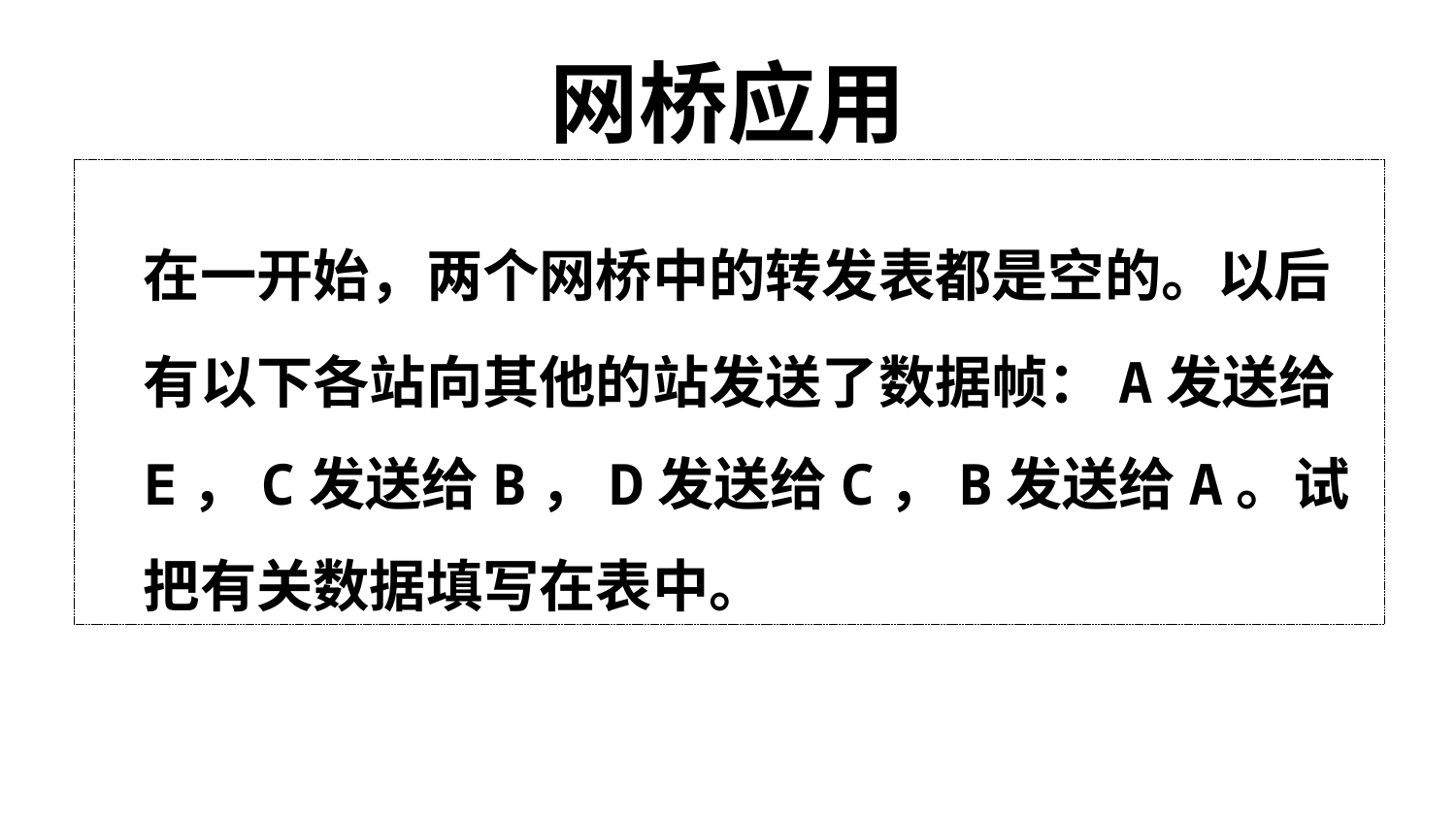

# 网桥应用
	在一开始，两个网桥中的转发表都是空的。以后有以下各站向其他的站发送了数据帧：A发送给E，C发送给B，D发送给C，B发送给A。试把有关数据填写在表中。